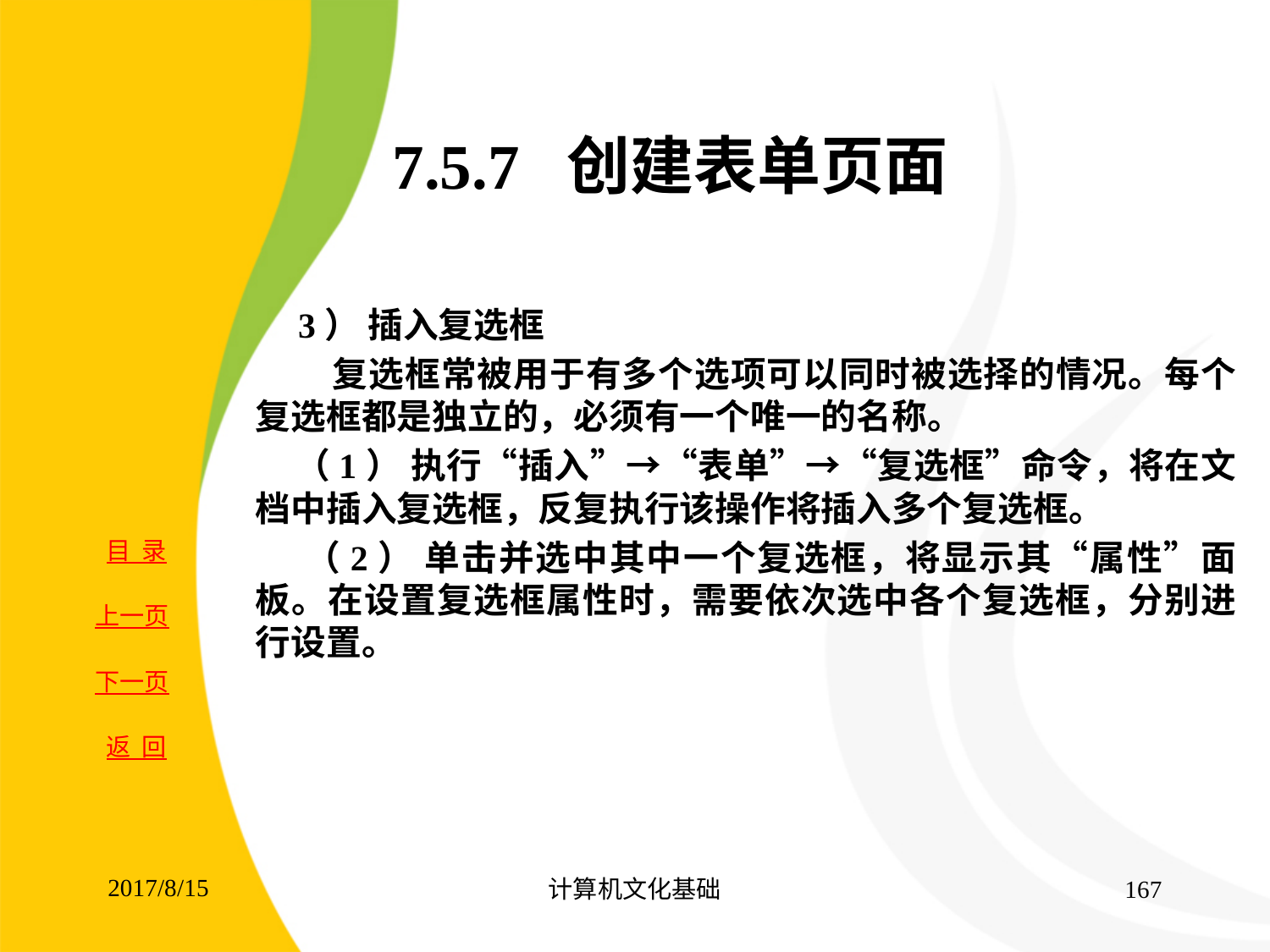

# 7.5.7  创建表单页面
           3） 插入复选框
             复选框常被用于有多个选项可以同时被选择的情况。每个复选框都是独立的，必须有一个唯一的名称。
         （1） 执行“插入”→“表单”→“复选框”命令，将在文档中插入复选框，反复执行该操作将插入多个复选框。
         （2） 单击并选中其中一个复选框，将显示其“属性”面板。在设置复选框属性时，需要依次选中各个复选框，分别进行设置。
2017/8/15
计算机文化基础
167